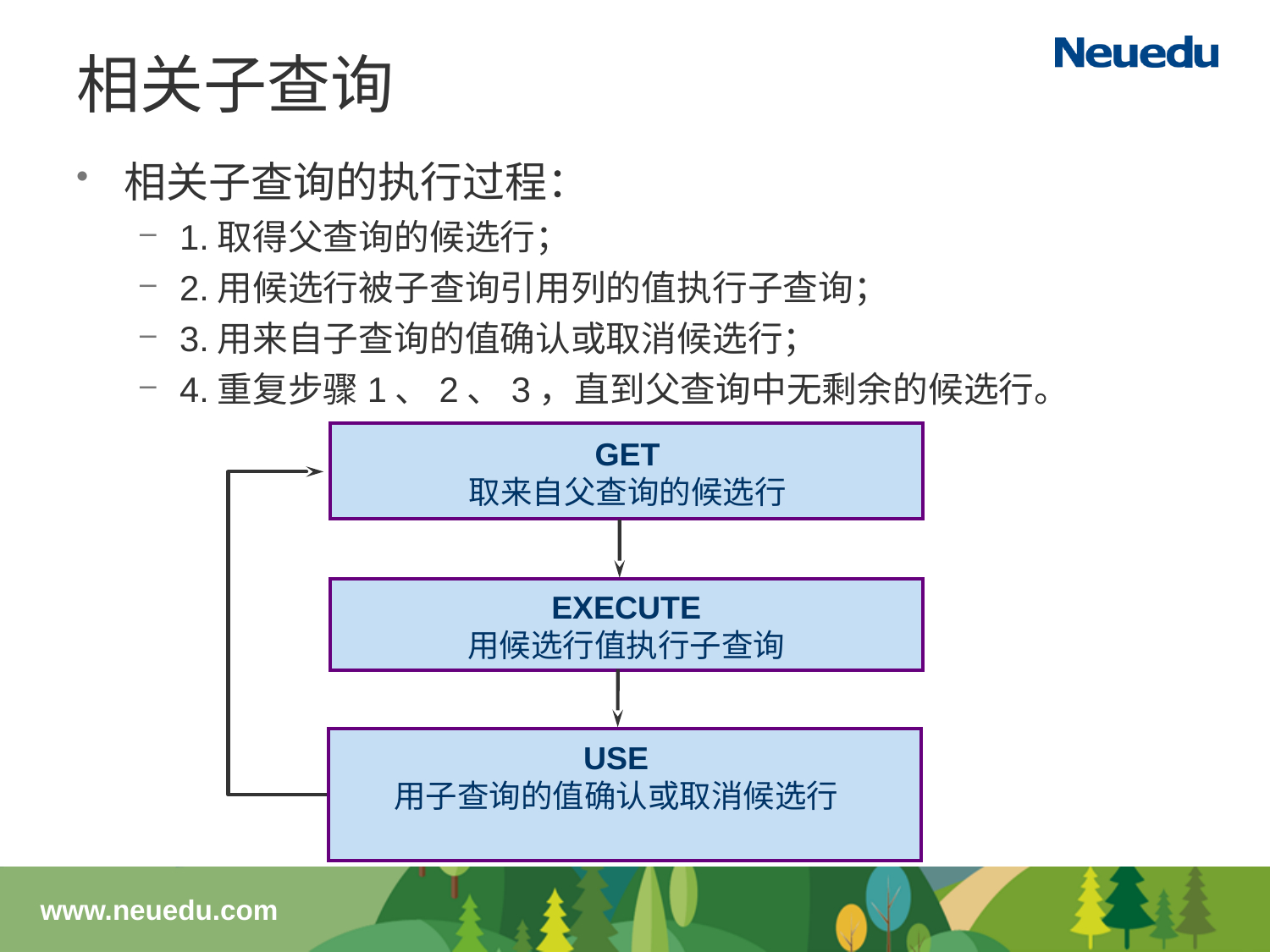

# 相关子查询
相关子查询的执行过程：
1.取得父查询的候选行；
2.用候选行被子查询引用列的值执行子查询；
3.用来自子查询的值确认或取消候选行；
4.重复步骤1、2、3，直到父查询中无剩余的候选行。

GET
取来自父查询的候选行

EXECUTE
用候选行值执行子查询

USE
用子查询的值确认或取消候选行